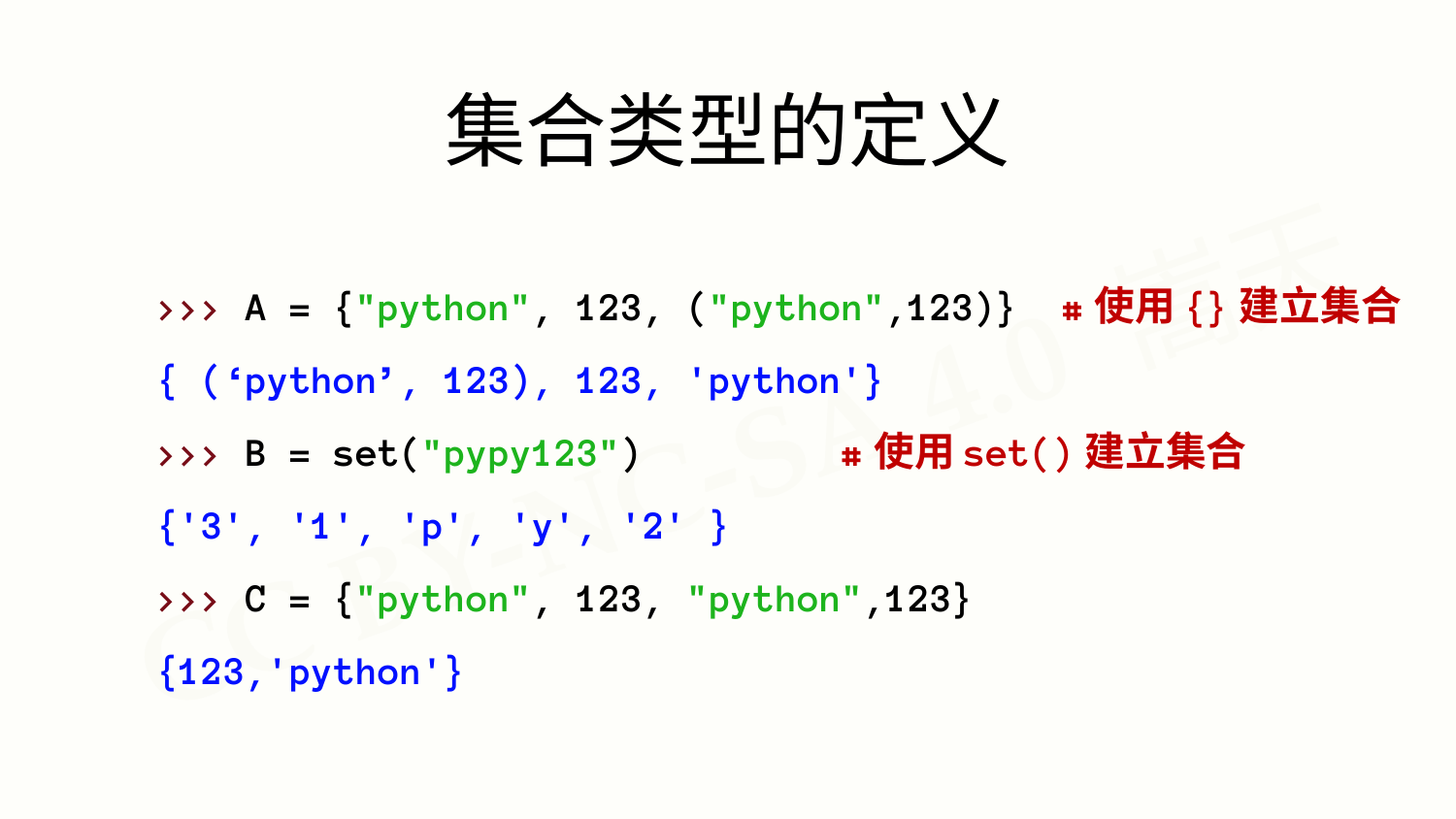

集合类型的定义
>>> A = {"python", 123, ("python",123)}  #使用{}建立集合
{ (‘python’, 123), 123, 'python'}
>>> B = set("pypy123")         #使用set()建立集合
{'3', '1', 'p', 'y', '2' }
>>> C = {"python", 123, "python",123}
{123,'python'}